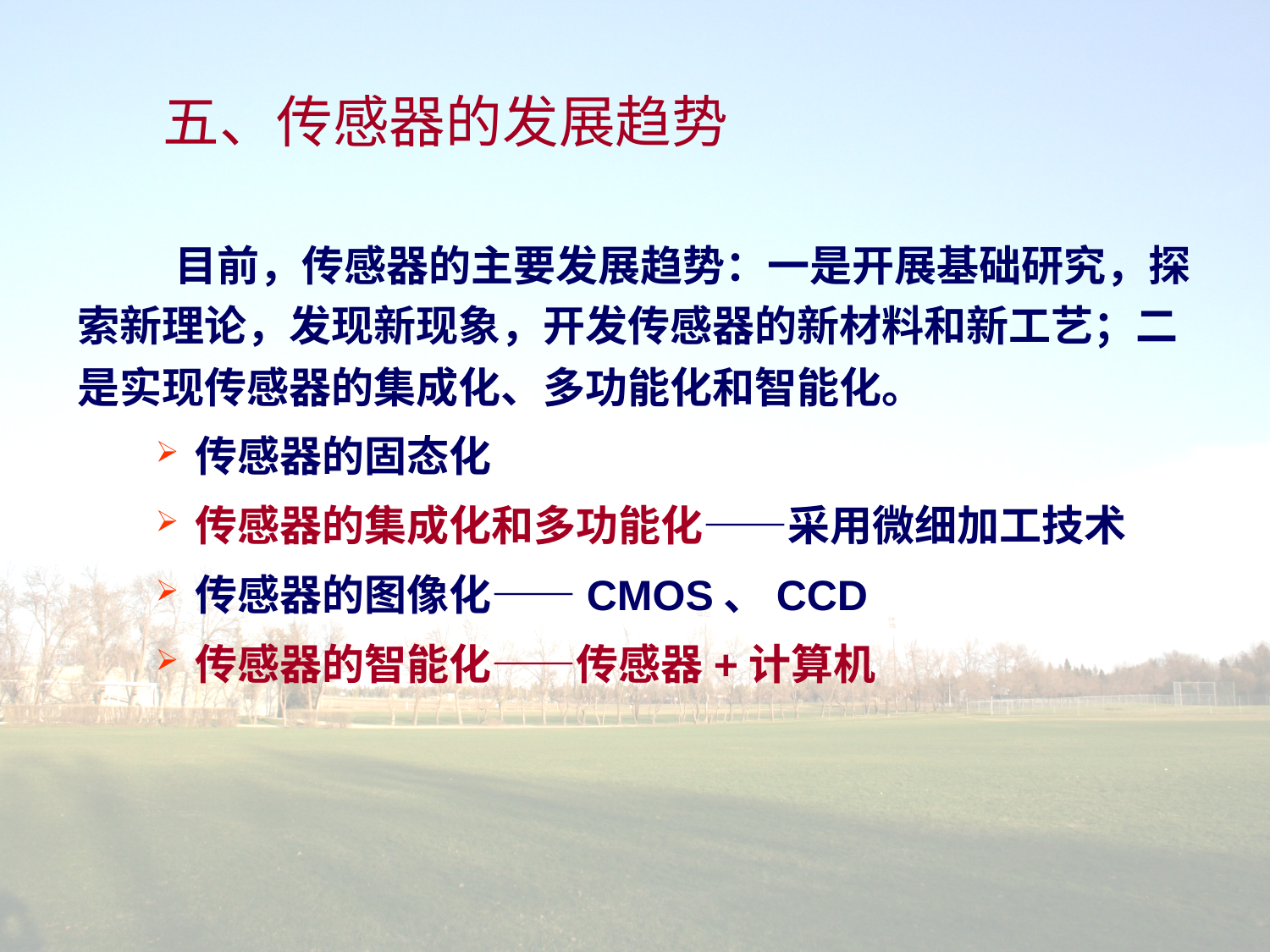

# 五、传感器的发展趋势
    目前，传感器的主要发展趋势：一是开展基础研究，探索新理论，发现新现象，开发传感器的新材料和新工艺；二是实现传感器的集成化、多功能化和智能化。
传感器的固态化
传感器的集成化和多功能化——采用微细加工技术
传感器的图像化——CMOS、CCD
传感器的智能化——传感器+计算机